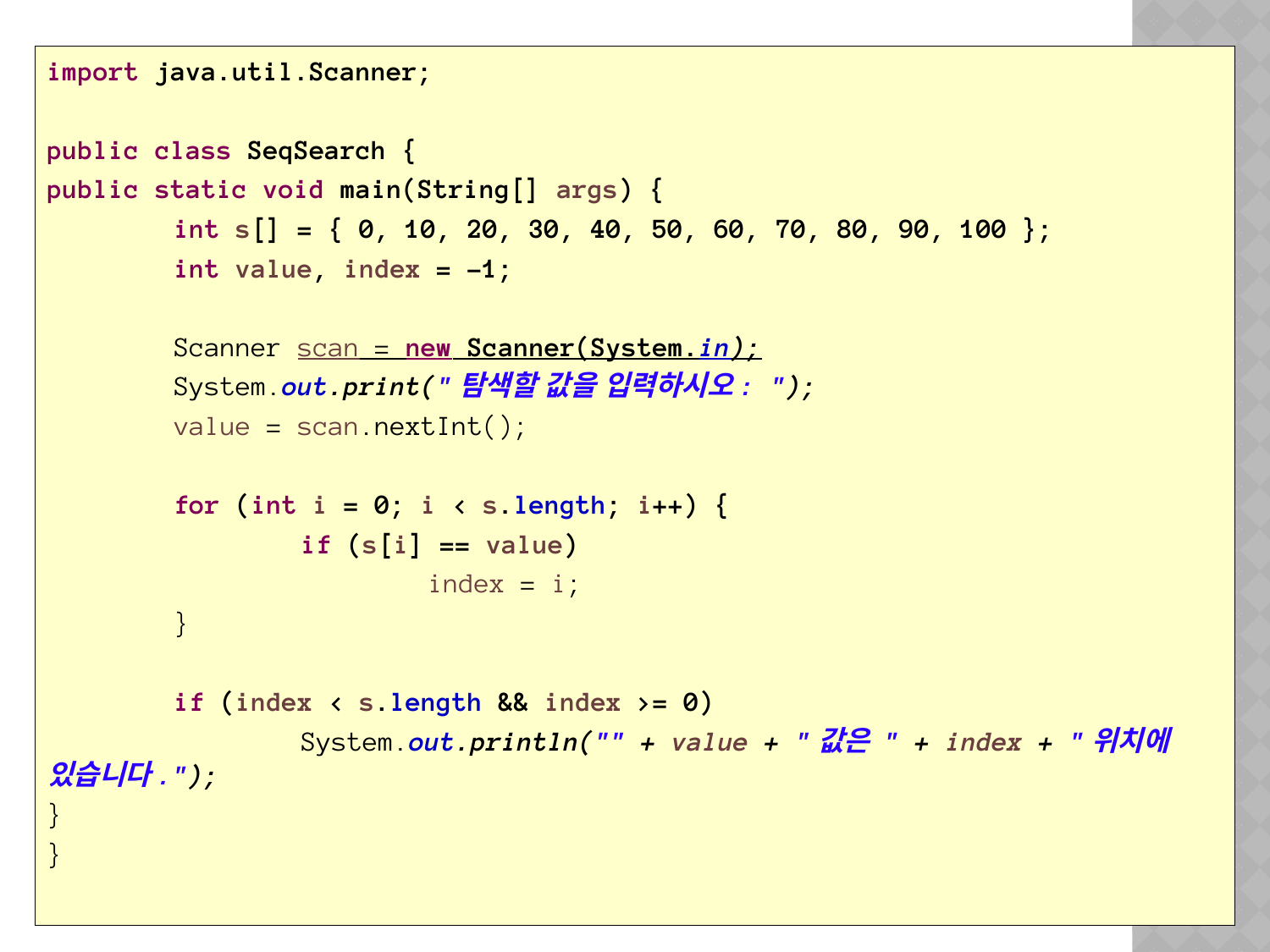

#
import java.util.Scanner;

public class SeqSearch {
public static void main(String[] args) {
	int s[] = { 0, 10, 20, 30, 40, 50, 60, 70, 80, 90, 100 };
	int value, index = -1;

	Scanner scan = new Scanner(System.in);
	System.out.print("탐색할 값을 입력하시오: ");
	value = scan.nextInt();

	for (int i = 0; i < s.length; i++) {
		if (s[i] == value)
			index = i;
	}

	if (index < s.length && index >= 0)
		System.out.println("" + value + "값은 " + index + "위치에 있습니다.");
}
}